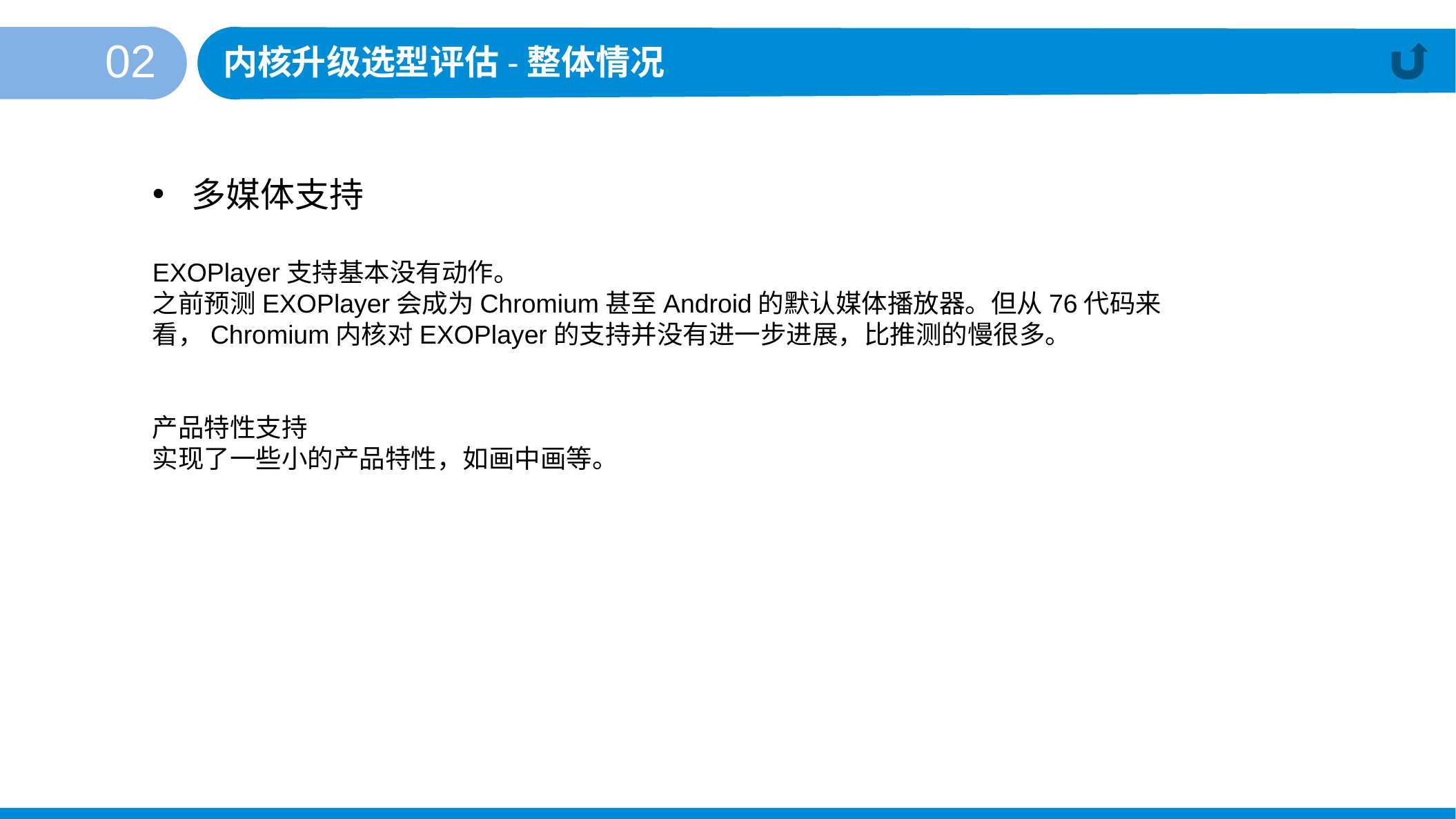

02

内核升级选型评估-整体情况

多媒体支持

EXOPlayer支持基本没有动作。
之前预测EXOPlayer会成为Chromium甚至Android的默认媒体播放器。但从76代码来看，Chromium内核对EXOPlayer的支持并没有进一步进展，比推测的慢很多。

产品特性支持
实现了一些小的产品特性，如画中画等。